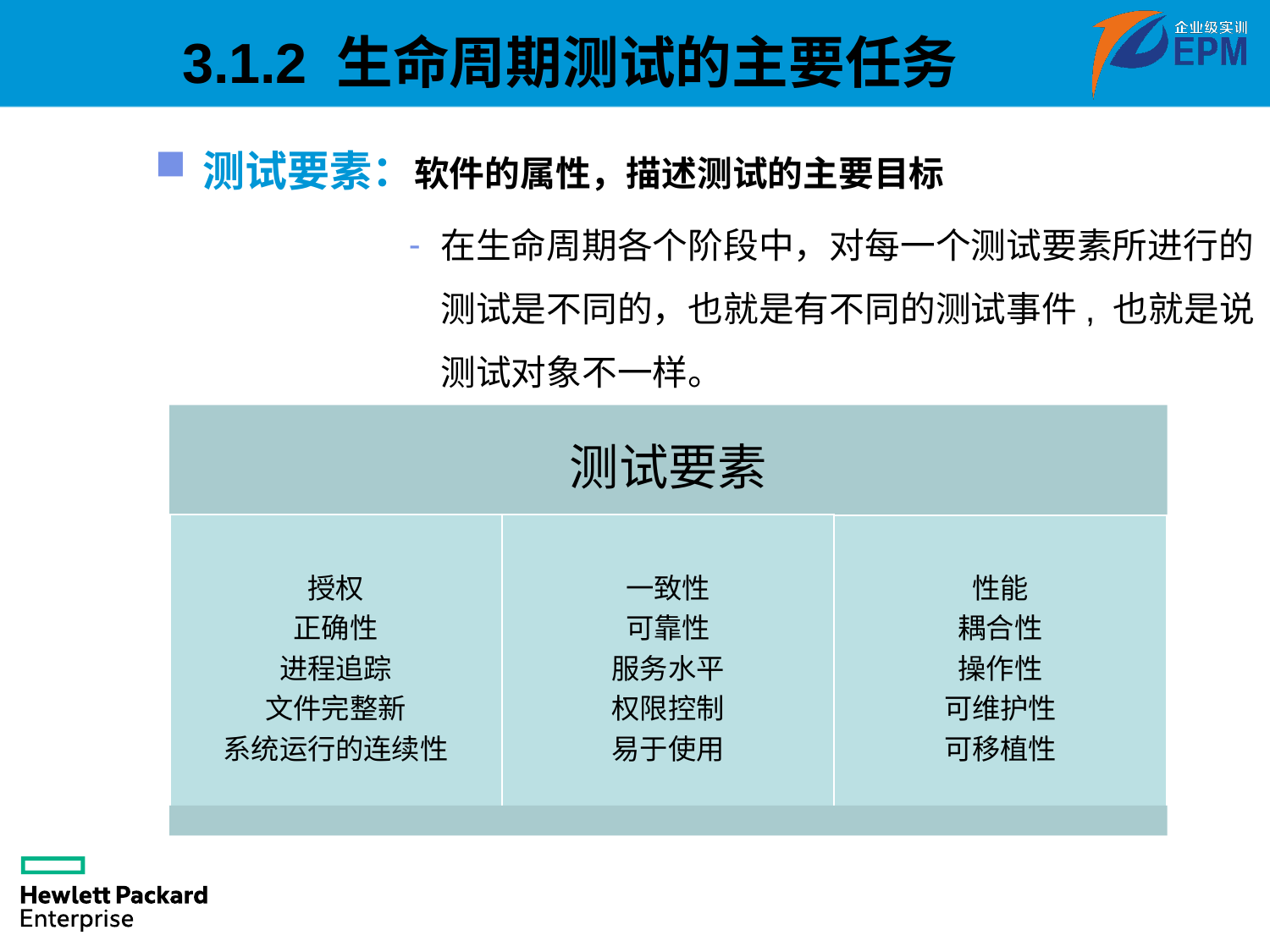

3.1.2 生命周期测试的主要任务
测试要素：软件的属性，描述测试的主要目标
在生命周期各个阶段中，对每一个测试要素所进行的测试是不同的，也就是有不同的测试事件, 也就是说 测试对象不一样。

测试要素
授权
正确性
进程追踪
文件完整新
系统运行的连续性
一致性
可靠性
服务水平
权限控制
易于使用
性能
耦合性
操作性
可维护性
可移植性